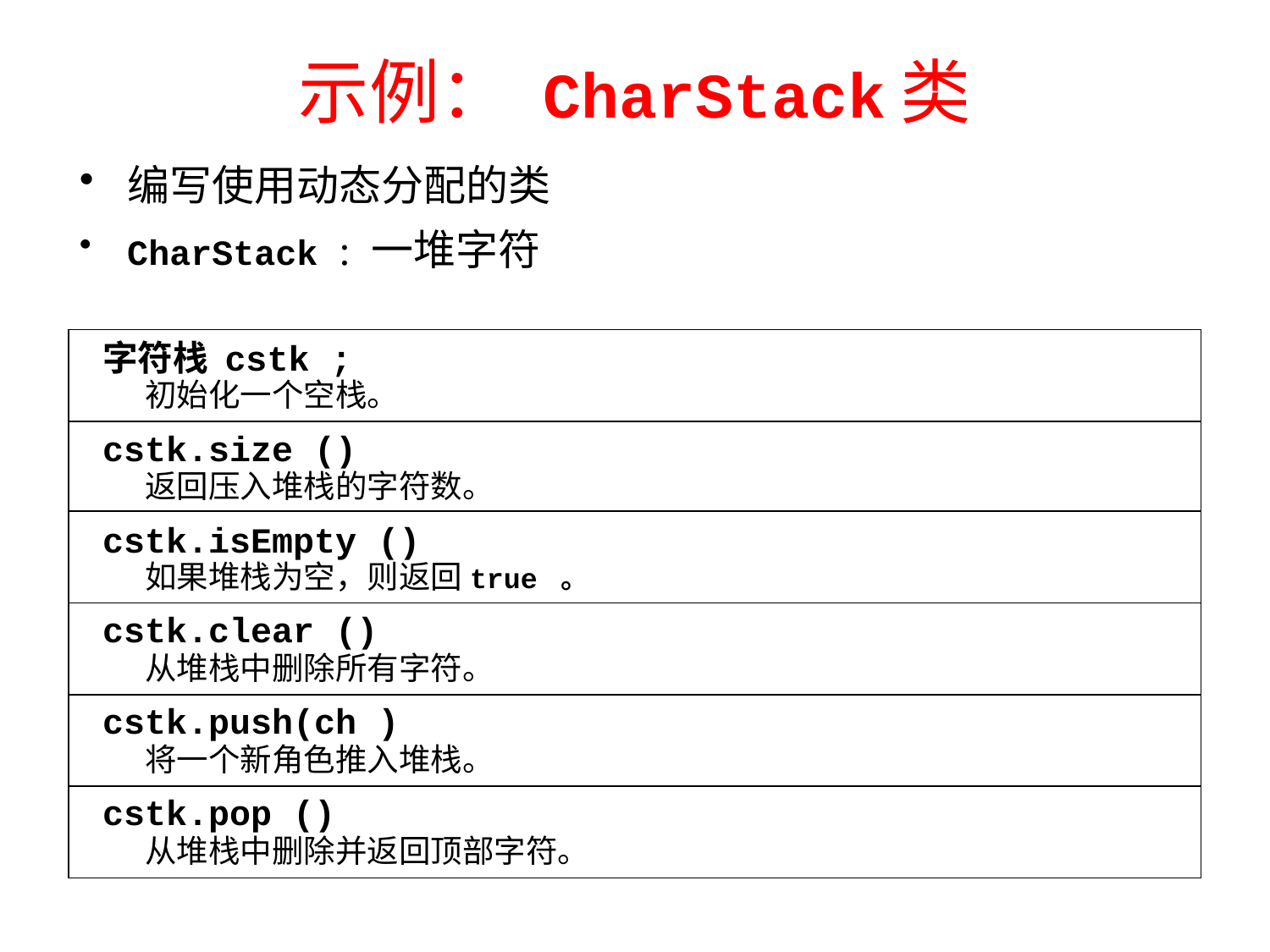

# 示例： CharStack类
编写使用动态分配的类
CharStack : 一堆字符

字符栈 cstk ;
初始化一个空栈。
cstk.size ()

返回压入堆栈的字符数。

cstk.isEmpty ()
如果堆栈为空，则返回true 。
cstk.clear ()

从堆栈中删除所有字符。
cstk.push(ch )

将一个新角色推入堆栈。
cstk.pop ()

从堆栈中删除并返回顶部字符。